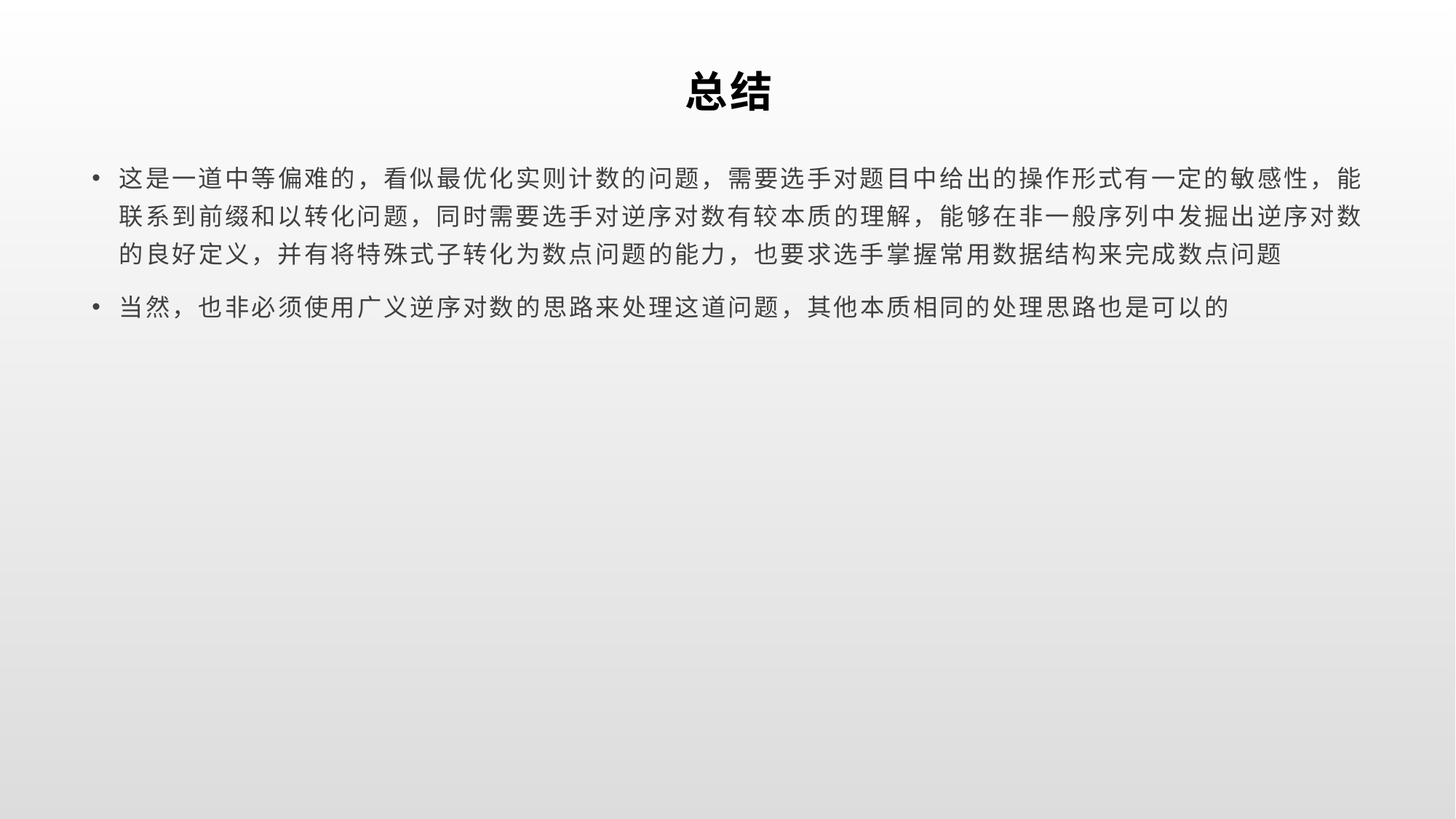

# 总结
这是一道中等偏难的，看似最优化实则计数的问题，需要选手对题目中给出的操作形式有一定的敏感性，能联系到前缀和以转化问题，同时需要选手对逆序对数有较本质的理解，能够在非一般序列中发掘出逆序对数的良好定义，并有将特殊式子转化为数点问题的能力，也要求选手掌握常用数据结构来完成数点问题
当然，也非必须使用广义逆序对数的思路来处理这道问题，其他本质相同的处理思路也是可以的